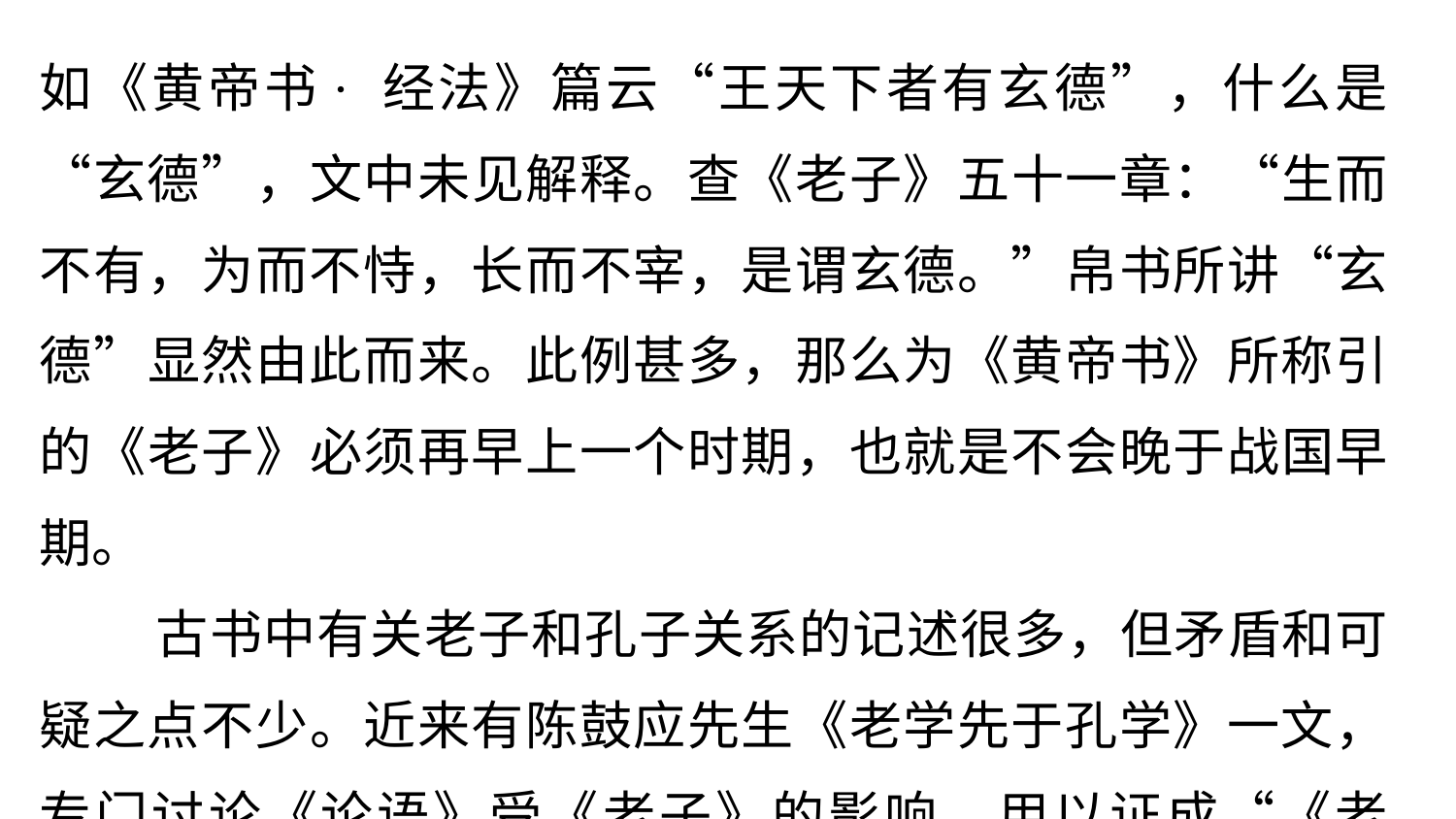

如《黄帝书· 经法》篇云“王天下者有玄德”，什么是“玄德”，文中未见解释。查《老子》五十一章：“生而不有，为而不恃，长而不宰，是谓玄德。”帛书所讲“玄德”显然由此而来。此例甚多，那么为《黄帝书》所称引的《老子》必须再早上一个时期，也就是不会晚于战国早期。
        古书中有关老子和孔子关系的记述很多，但矛盾和可疑之点不少。近来有陈鼓应先生《老学先于孔学》一文，专门讨论《论语》受《老子》的影响，用以证成“《老子》